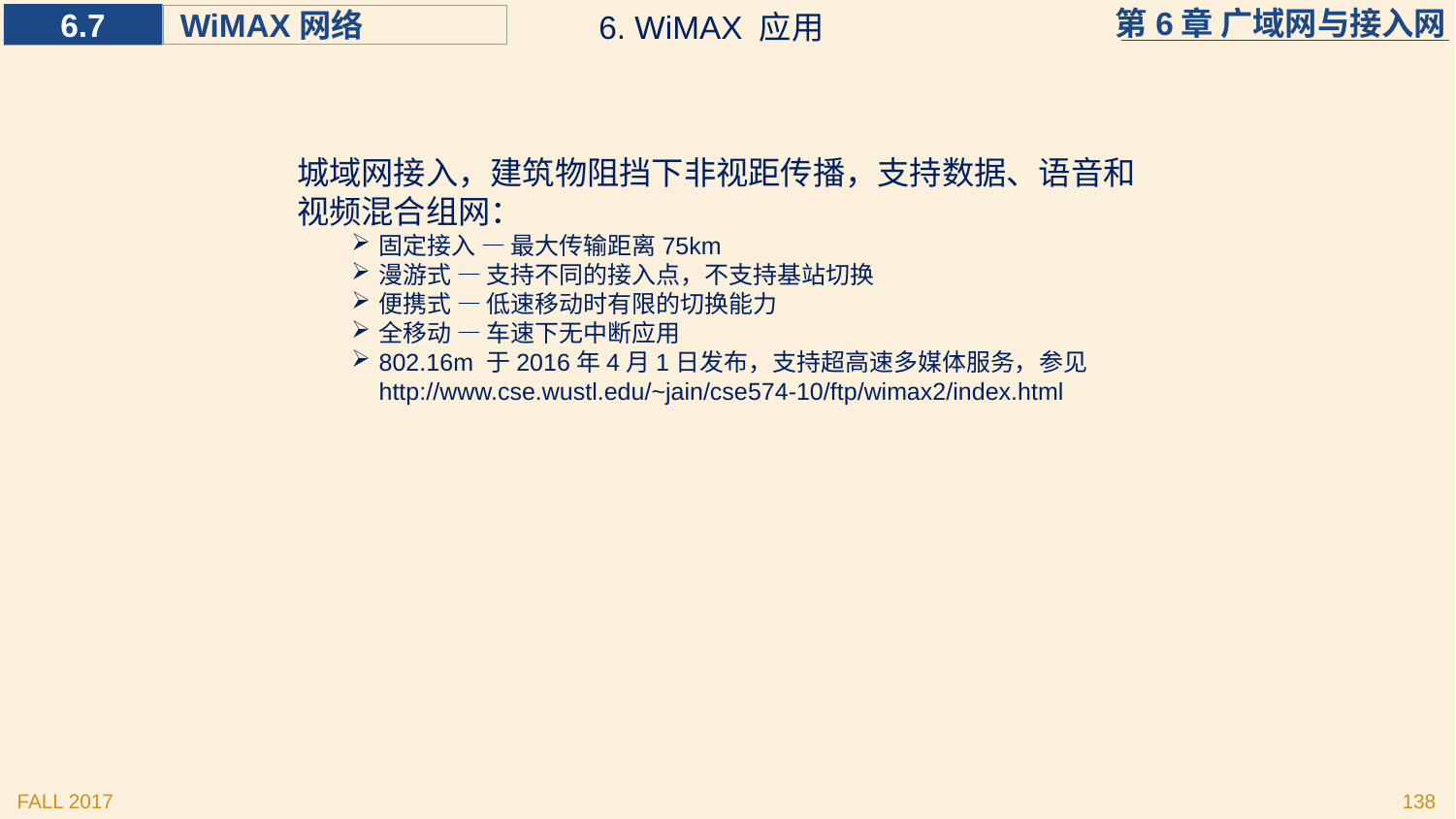

6. WiMAX 应用
城域网接入，建筑物阻挡下非视距传播，支持数据、语音和视频混合组网：
固定接入 — 最大传输距离75km
漫游式 — 支持不同的接入点，不支持基站切换
便携式 — 低速移动时有限的切换能力
全移动 — 车速下无中断应用
802.16m 于2016年4月1日发布，支持超高速多媒体服务，参见http://www.cse.wustl.edu/~jain/cse574-10/ftp/wimax2/index.html